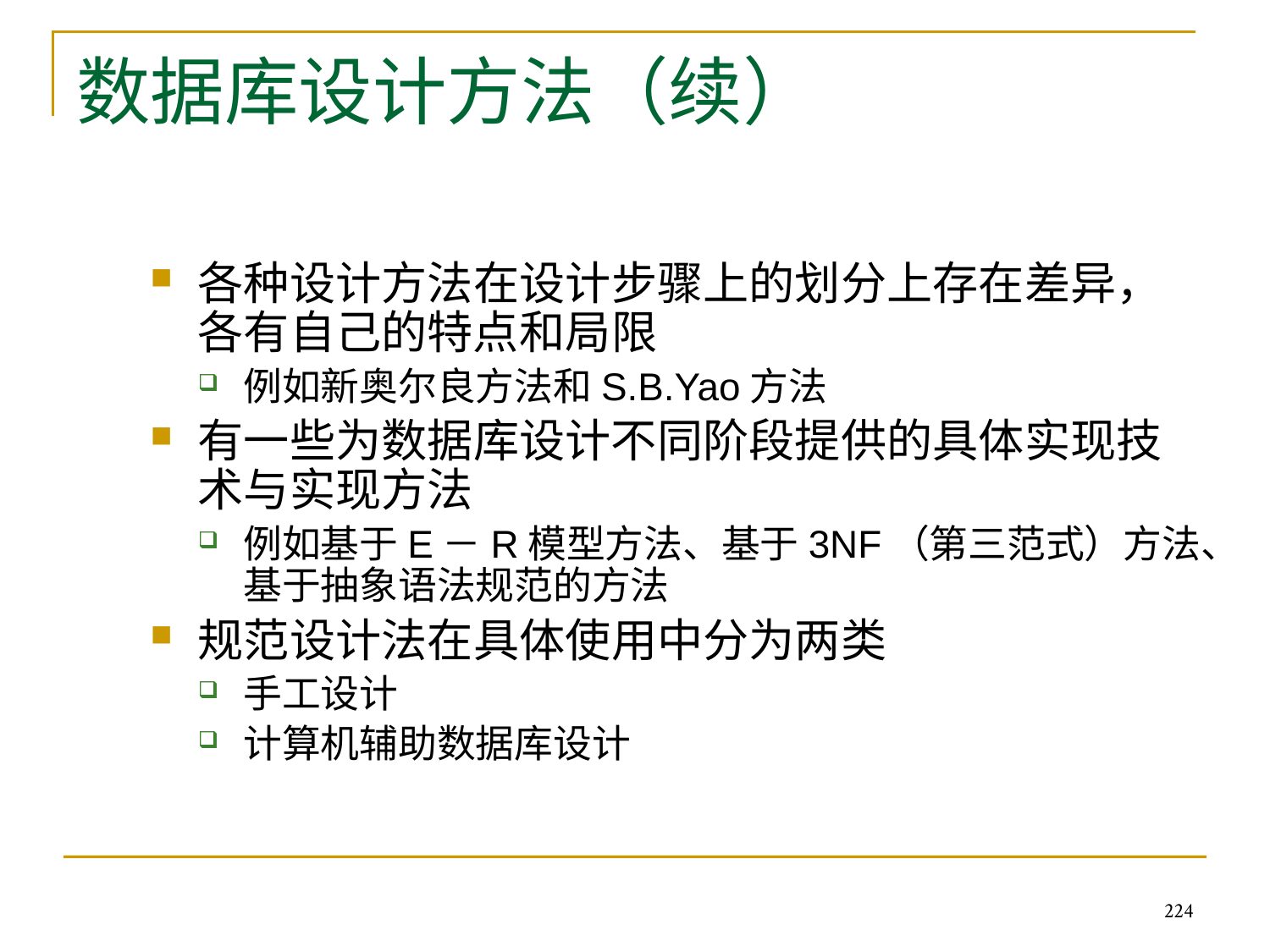

# 数据库设计方法（续）
各种设计方法在设计步骤上的划分上存在差异，各有自己的特点和局限
例如新奥尔良方法和S.B.Yao方法
有一些为数据库设计不同阶段提供的具体实现技术与实现方法
例如基于E－R模型方法、基于3NF（第三范式）方法、基于抽象语法规范的方法
规范设计法在具体使用中分为两类
手工设计
计算机辅助数据库设计
224